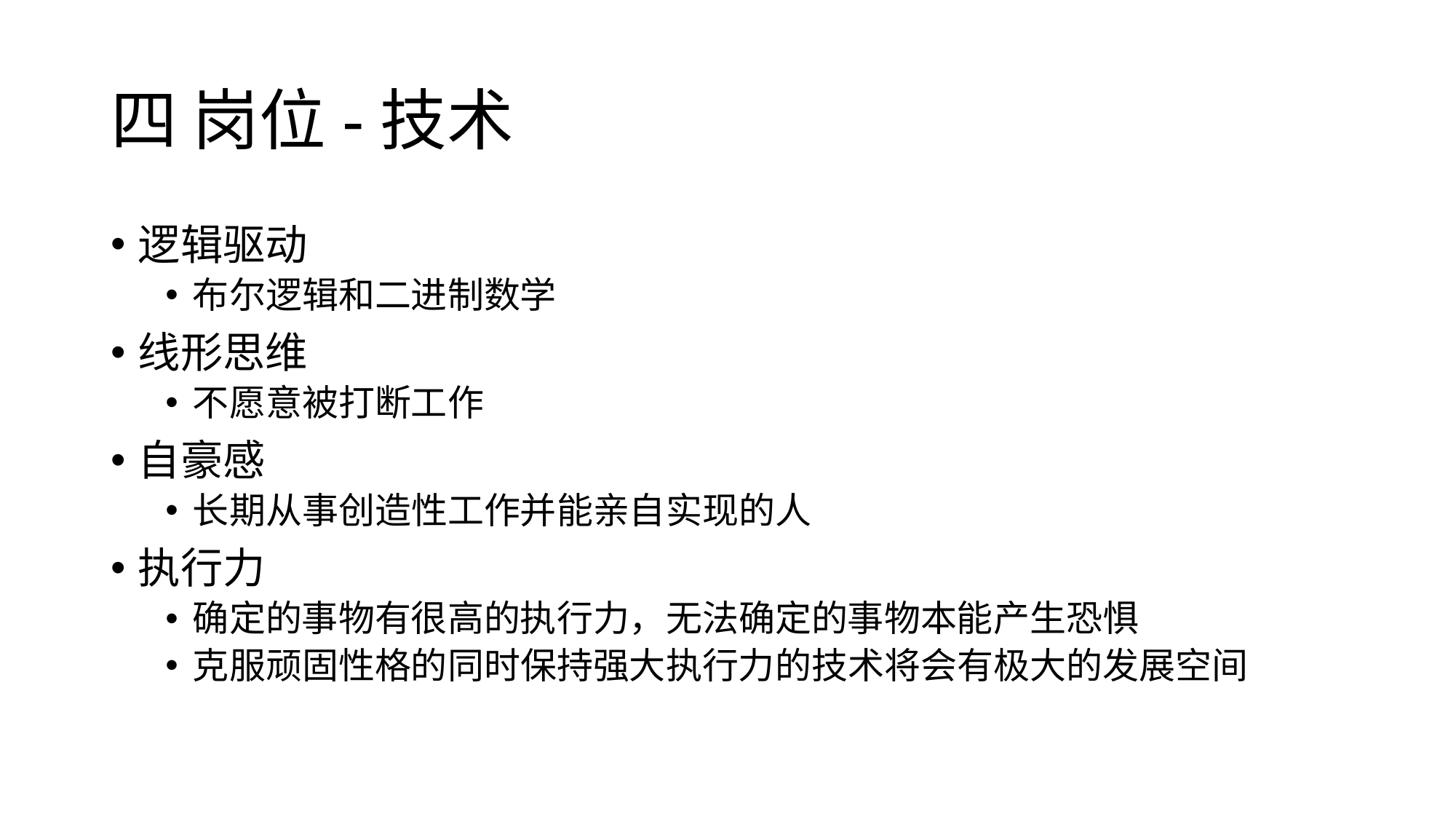

# 四 岗位-技术
逻辑驱动
布尔逻辑和二进制数学
线形思维
不愿意被打断工作
自豪感
长期从事创造性工作并能亲自实现的人
执行力
确定的事物有很高的执行力，无法确定的事物本能产生恐惧
克服顽固性格的同时保持强大执行力的技术将会有极大的发展空间